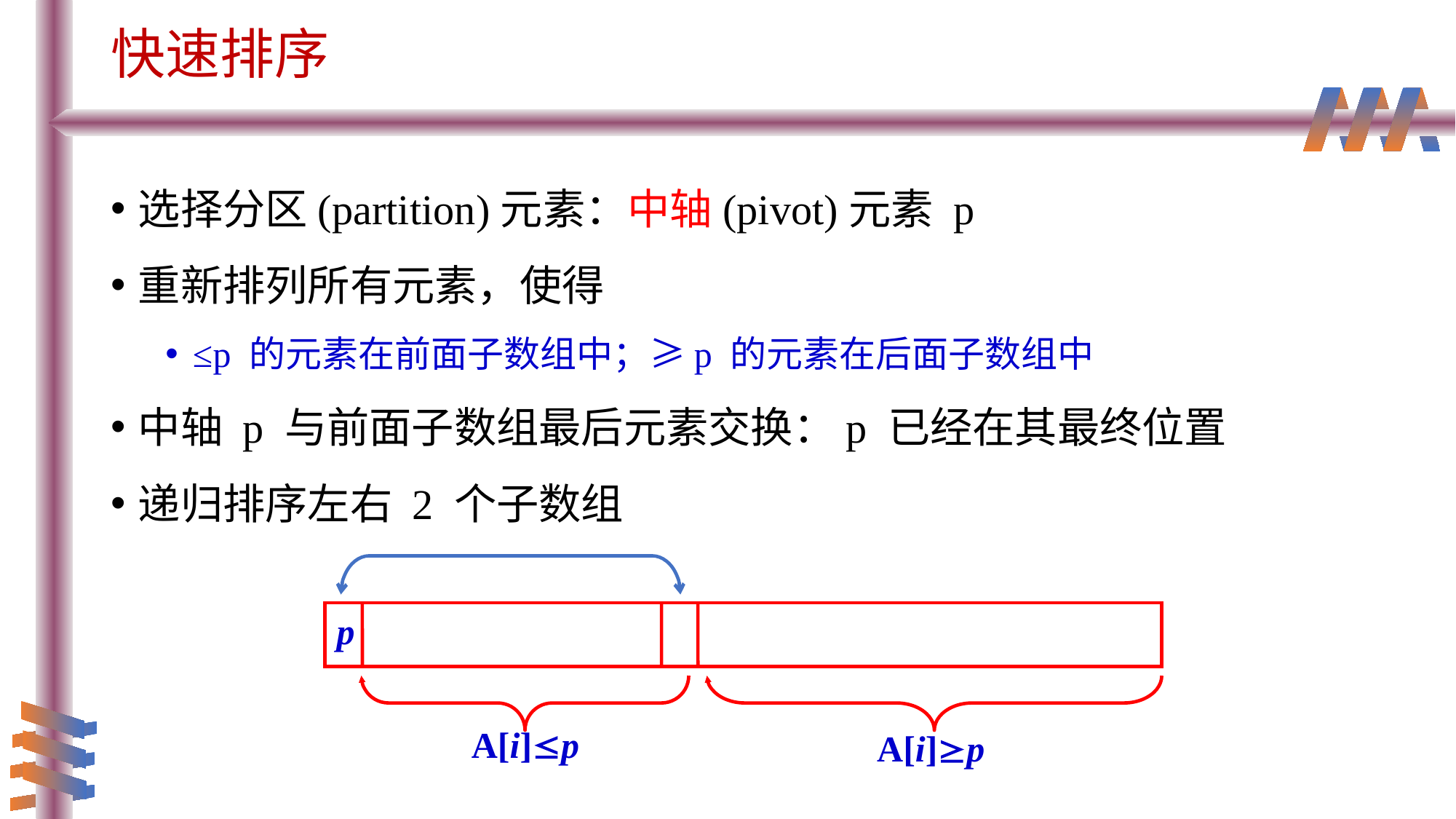

# 快速排序
选择分区(partition)元素：中轴(pivot)元素 p
重新排列所有元素，使得
≤p 的元素在前面子数组中；≥p 的元素在后面子数组中
中轴 p 与前面子数组最后元素交换：p 已经在其最终位置
递归排序左右 2 个子数组

p

A[i]≤p

A[i]≥p